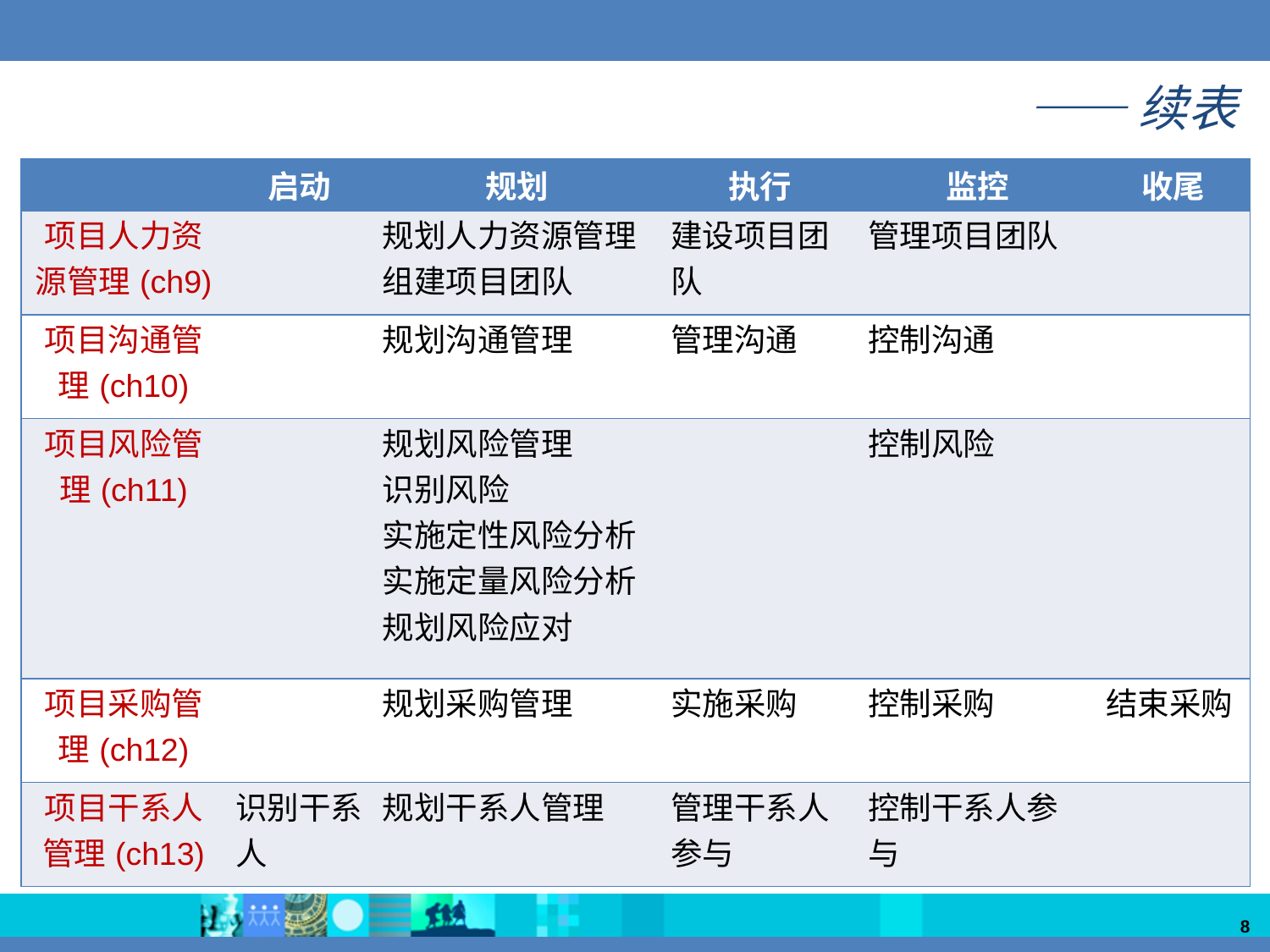

# ——续表
|  | 启动 | 规划 | 执行 | 监控 | 收尾 |
| --- | --- | --- | --- | --- | --- |
| 项目人力资源管理(ch9) |  | 规划人力资源管理 组建项目团队 | 建设项目团队 | 管理项目团队 |  |
| 项目沟通管理(ch10) |  | 规划沟通管理 | 管理沟通 | 控制沟通 |  |
| 项目风险管理(ch11) |  | 规划风险管理 识别风险 实施定性风险分析 实施定量风险分析 规划风险应对 |  | 控制风险 |  |
| 项目采购管理(ch12) |  | 规划采购管理 | 实施采购 | 控制采购 | 结束采购 |
| 项目干系人管理(ch13) | 识别干系人 | 规划干系人管理 | 管理干系人参与 | 控制干系人参与 |  |
8